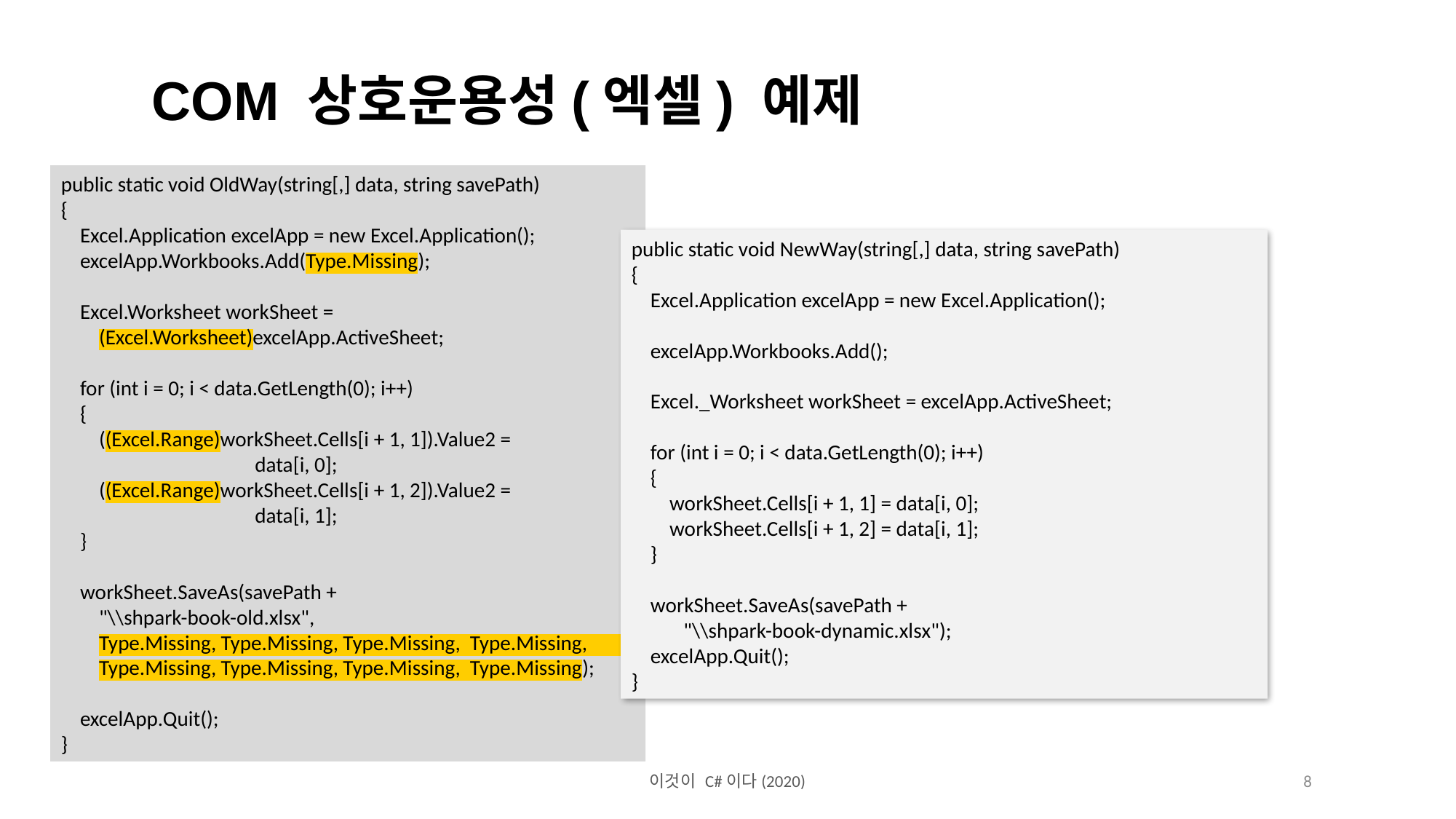

COM 상호운용성(엑셀) 예제
public static void OldWay(string[,] data, string savePath)
{
    Excel.Application excelApp = new Excel.Application();
    excelApp.Workbooks.Add(Type.Missing);

    Excel.Worksheet workSheet =
        (Excel.Worksheet)excelApp.ActiveSheet;

    for (int i = 0; i < data.GetLength(0); i++)
    {
        ((Excel.Range)workSheet.Cells[i + 1, 1]).Value2 =
                                         data[i, 0];
        ((Excel.Range)workSheet.Cells[i + 1, 2]).Value2 =
                                         data[i, 1];
    }

    workSheet.SaveAs(savePath +
        "\\shpark-book-old.xlsx",
        Type.Missing, Type.Missing, Type.Missing,  Type.Missing,
        Type.Missing, Type.Missing, Type.Missing,  Type.Missing);

    excelApp.Quit();
}
public static void NewWay(string[,] data, string savePath)
{
    Excel.Application excelApp = new Excel.Application();

    excelApp.Workbooks.Add();

    Excel._Worksheet workSheet = excelApp.ActiveSheet;

    for (int i = 0; i < data.GetLength(0); i++)
    {
        workSheet.Cells[i + 1, 1] = data[i, 0];
        workSheet.Cells[i + 1, 2] = data[i, 1];
    }

    workSheet.SaveAs(savePath +
           "\\shpark-book-dynamic.xlsx");
    excelApp.Quit();
}
이것이 C#이다(2020)
8